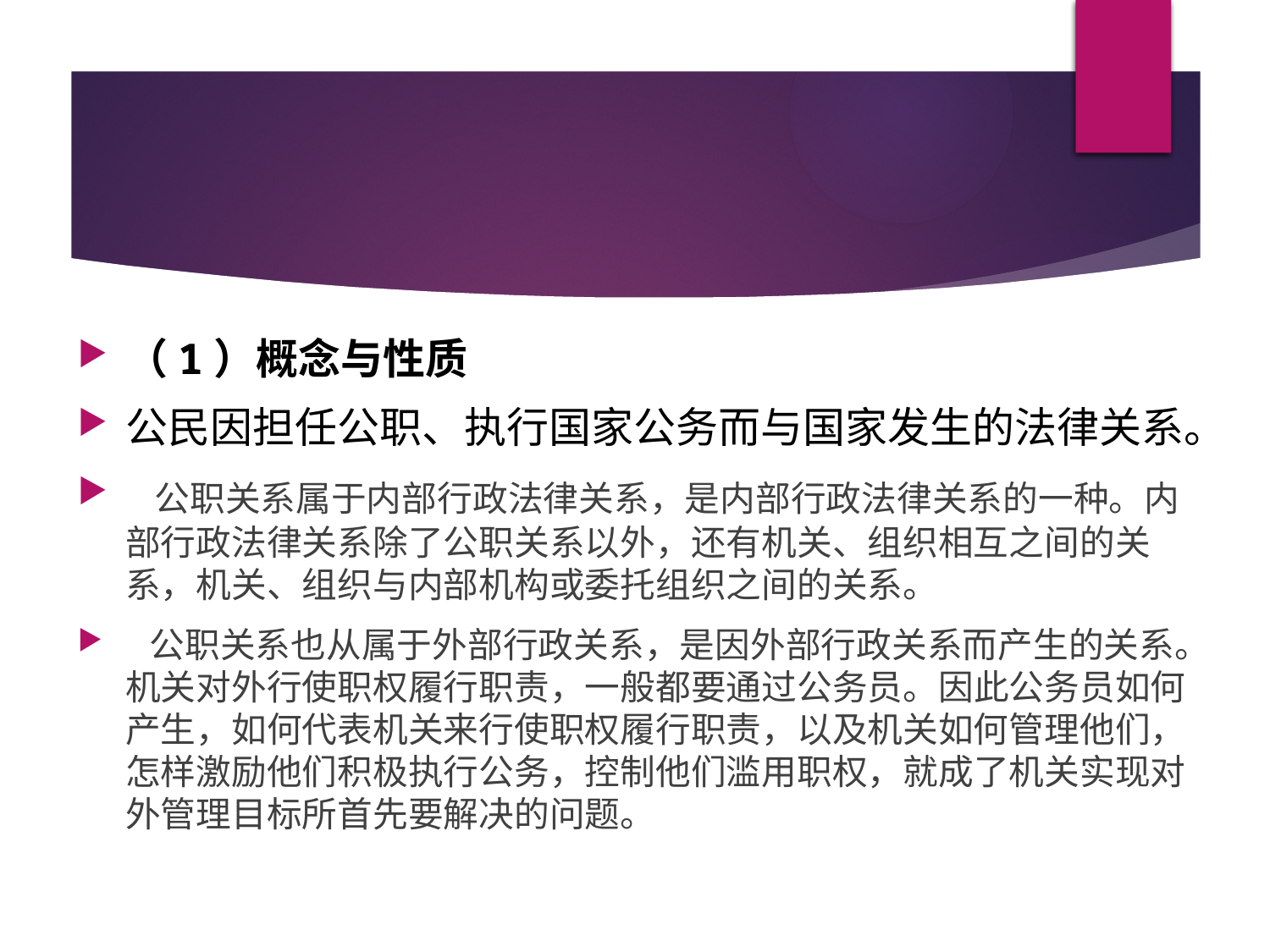

（1）概念与性质
公民因担任公职、执行国家公务而与国家发生的法律关系。
  公职关系属于内部行政法律关系，是内部行政法律关系的一种。内部行政法律关系除了公职关系以外，还有机关、组织相互之间的关系，机关、组织与内部机构或委托组织之间的关系。
  公职关系也从属于外部行政关系，是因外部行政关系而产生的关系。机关对外行使职权履行职责，一般都要通过公务员。因此公务员如何产生，如何代表机关来行使职权履行职责，以及机关如何管理他们，怎样激励他们积极执行公务，控制他们滥用职权，就成了机关实现对外管理目标所首先要解决的问题。